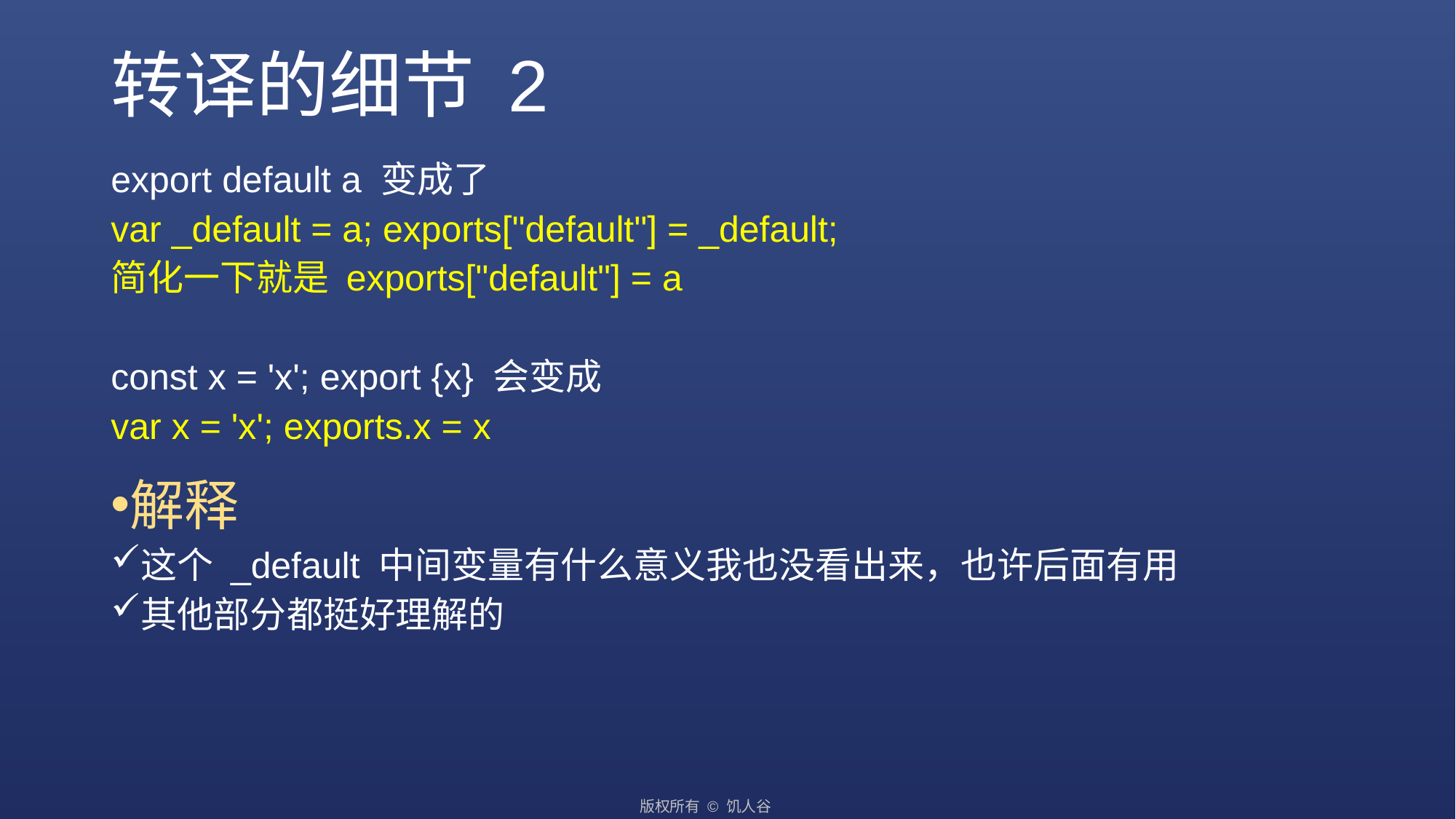

# 转译的细节 2
export default a 变成了
var _default = a; exports["default"] = _default;
简化一下就是 exports["default"] = a

const x = 'x'; export {x} 会变成
var x = 'x'; exports.x = x
解释
这个 _default 中间变量有什么意义我也没看出来，也许后面有用
其他部分都挺好理解的